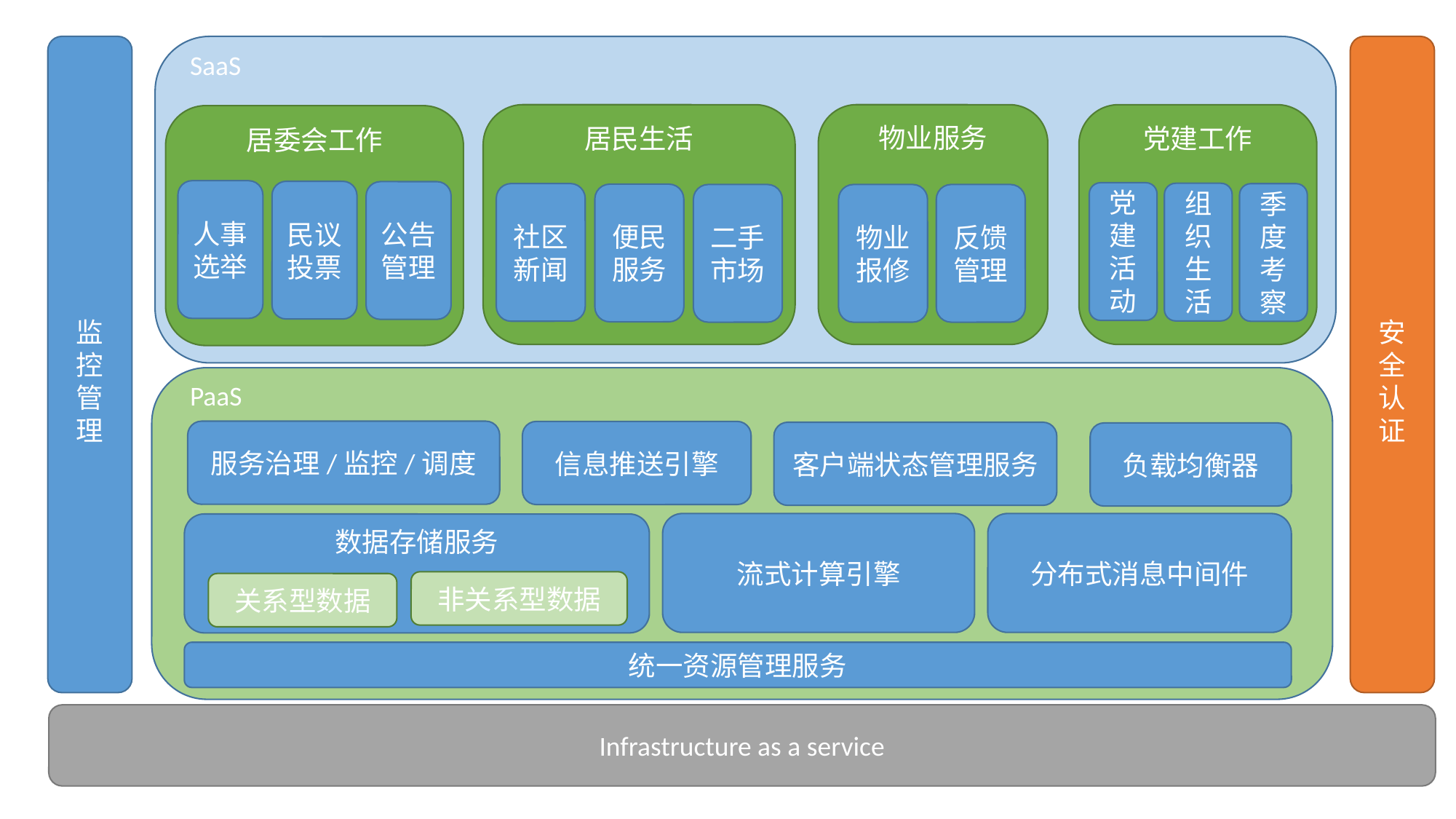

监
控
管
理

安全认证
SaaS
居民生活
社区新闻
便民服务
二手市场
物业服务
反馈管理
物业报修
党建工作
党建活动
组织生活
季度考察
居委会工作
人事选举
民议投票
公告管理

PaaS
服务治理/监控/调度
信息推送引擎
客户端状态管理服务
负载均衡器
流式计算引擎
分布式消息中间件
数据存储服务
非关系型数据
关系型数据
统一资源管理服务
Infrastructure as a service